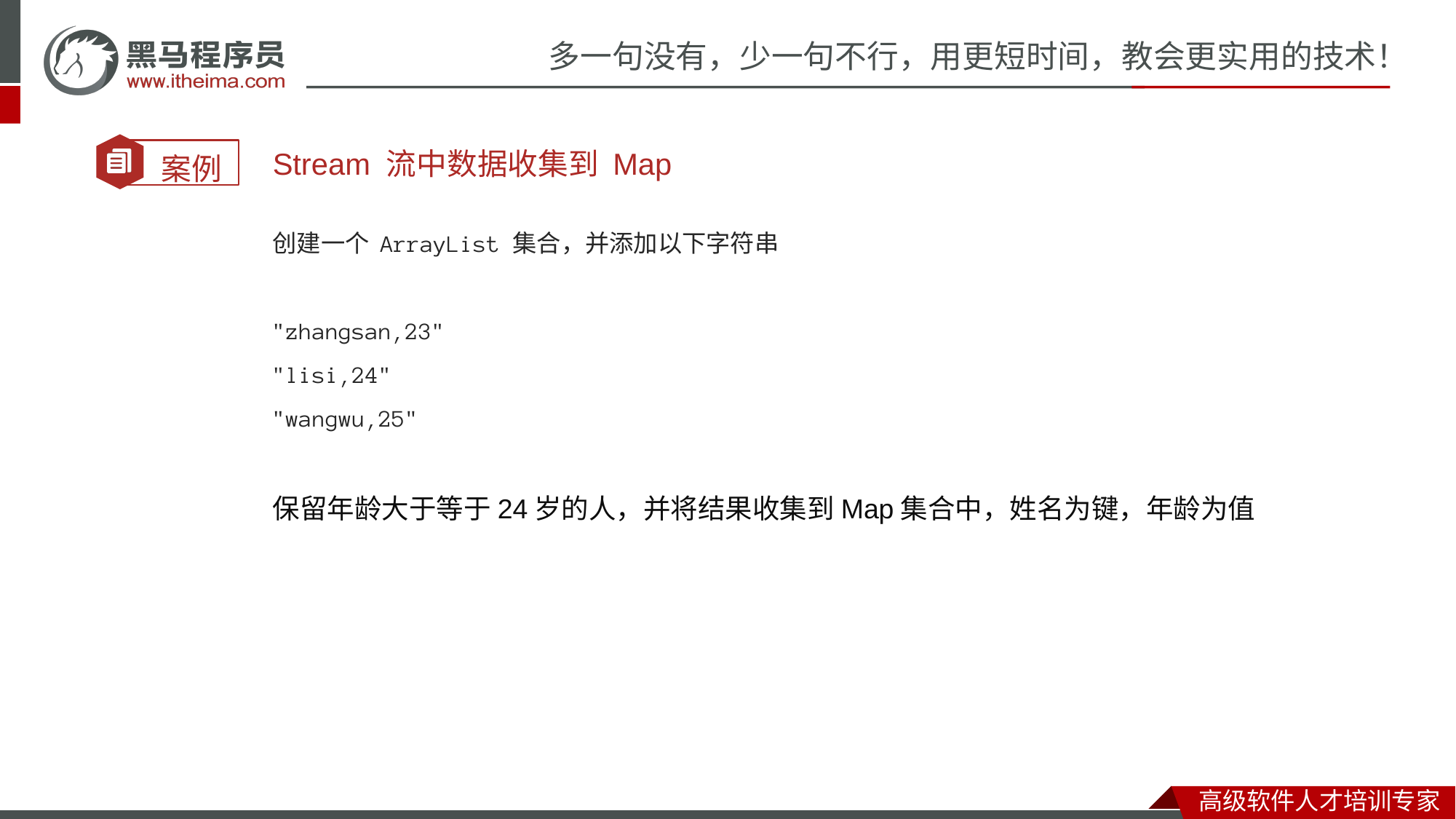

Stream 流中数据收集到 Map
创建一个 ArrayList 集合，并添加以下字符串

"zhangsan,23"
"lisi,24"
"wangwu,25"

保留年龄大于等于24岁的人，并将结果收集到Map集合中，姓名为键，年龄为值